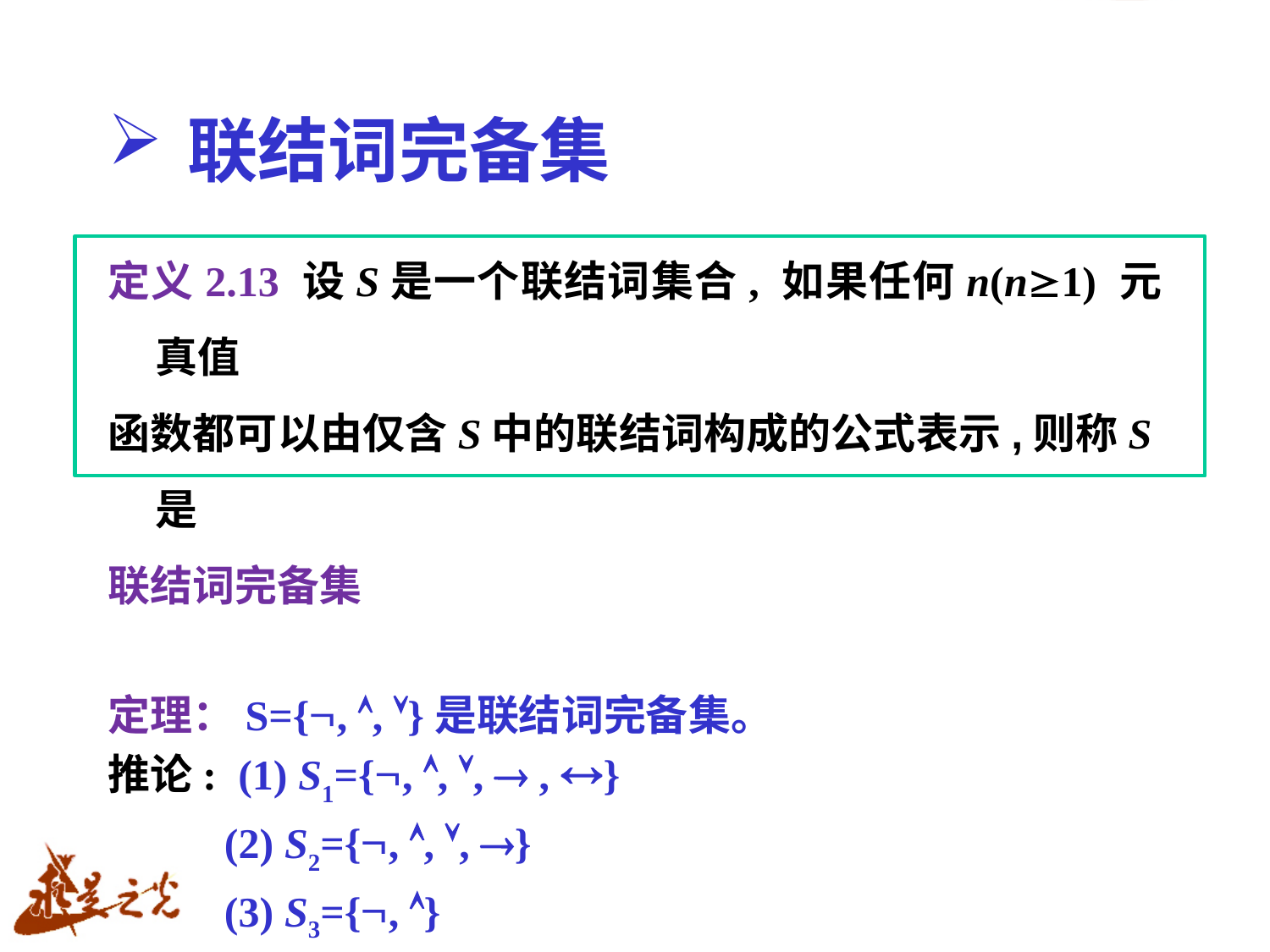

# 联结词完备集
定义2.13 设S是一个联结词集合, 如果任何n(n≥1) 元真值
函数都可以由仅含S中的联结词构成的公式表示,则称S是
联结词完备集

定理：S={¬, ∧, ∨}是联结词完备集。
推论:  (1) S1={¬, ∧, ∨, → , ↔}
           (2) S2={¬, ∧, ∨, →}
           (3) S3={¬, ∧}
           (4) S4={¬, ∨}
           (5) S5={¬, →}

15